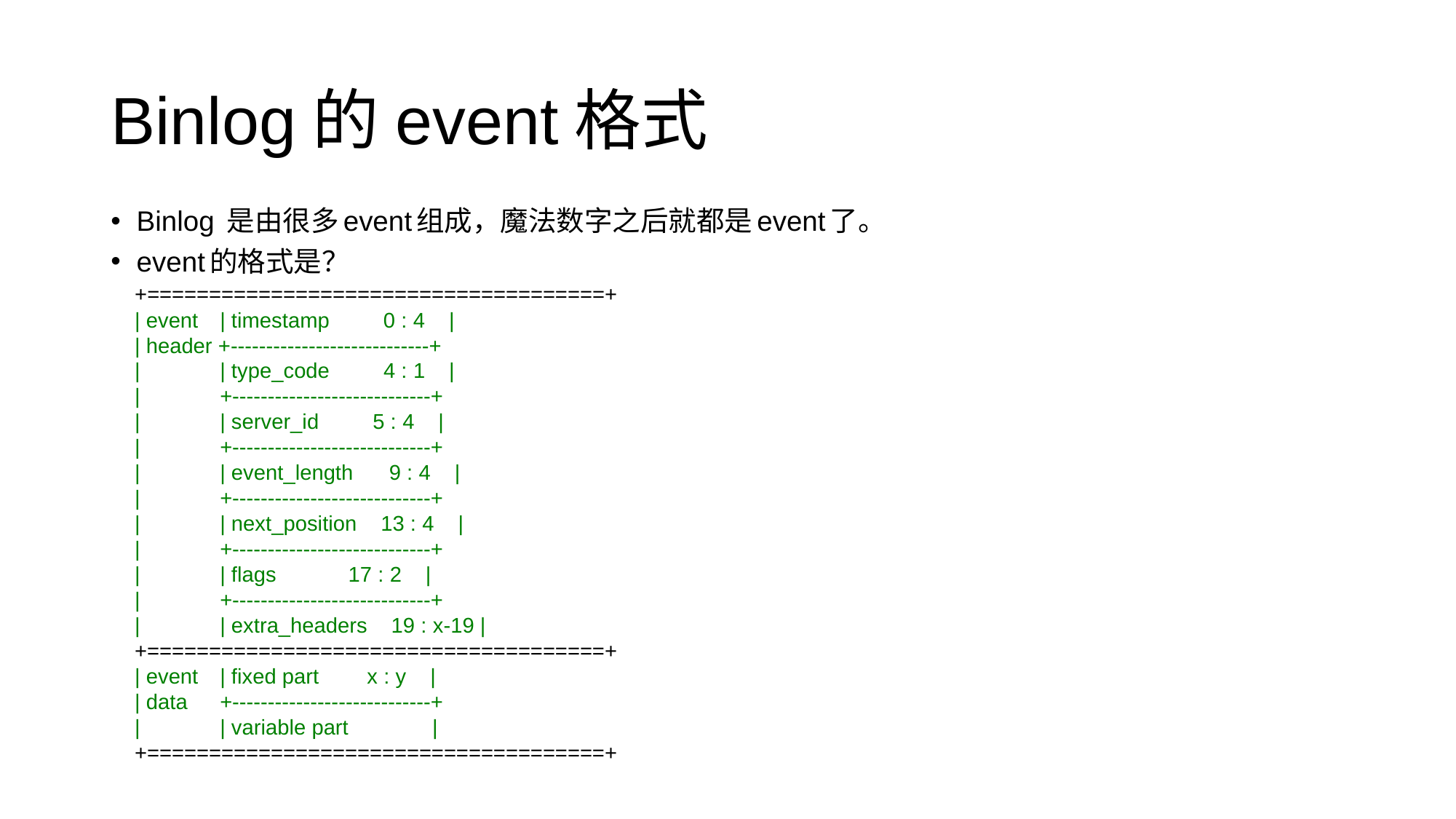

# Binlog的event格式
Binlog 是由很多event组成，魔法数字之后就都是event了。
event的格式是？
    +=====================================+
    | event  	| timestamp         0 : 4    |
    | header +----------------------------+
    |        	| type_code         4 : 1    |
    |        	+----------------------------+
    |        	| server_id         5 : 4    |
    |        	+----------------------------+
    |        	| event_length      9 : 4    |
    |        	+----------------------------+
    |        	| next_position    13 : 4    |
    |        	+----------------------------+
    |        	| flags            17 : 2    |
    |        	+----------------------------+
    |        	| extra_headers    19 : x-19 |
    +=====================================+
    | event  	| fixed part        x : y    |
    | data   	+----------------------------+
    |        	| variable part              |
    +=====================================+